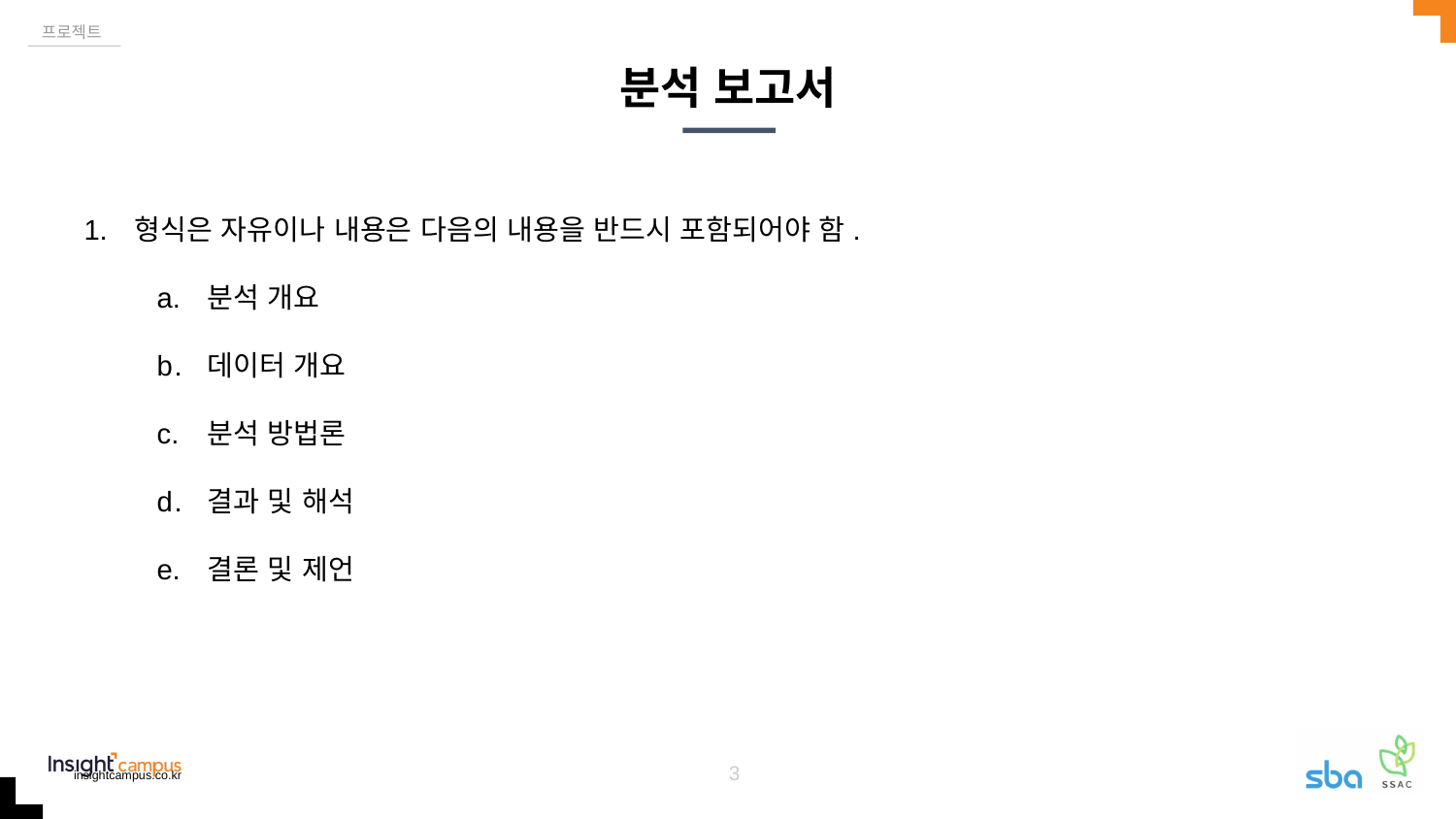

프로젝트
# 분석 보고서
형식은 자유이나 내용은 다음의 내용을 반드시 포함되어야 함.
분석 개요
데이터 개요
분석 방법론
결과 및 해석
결론 및 제언
3